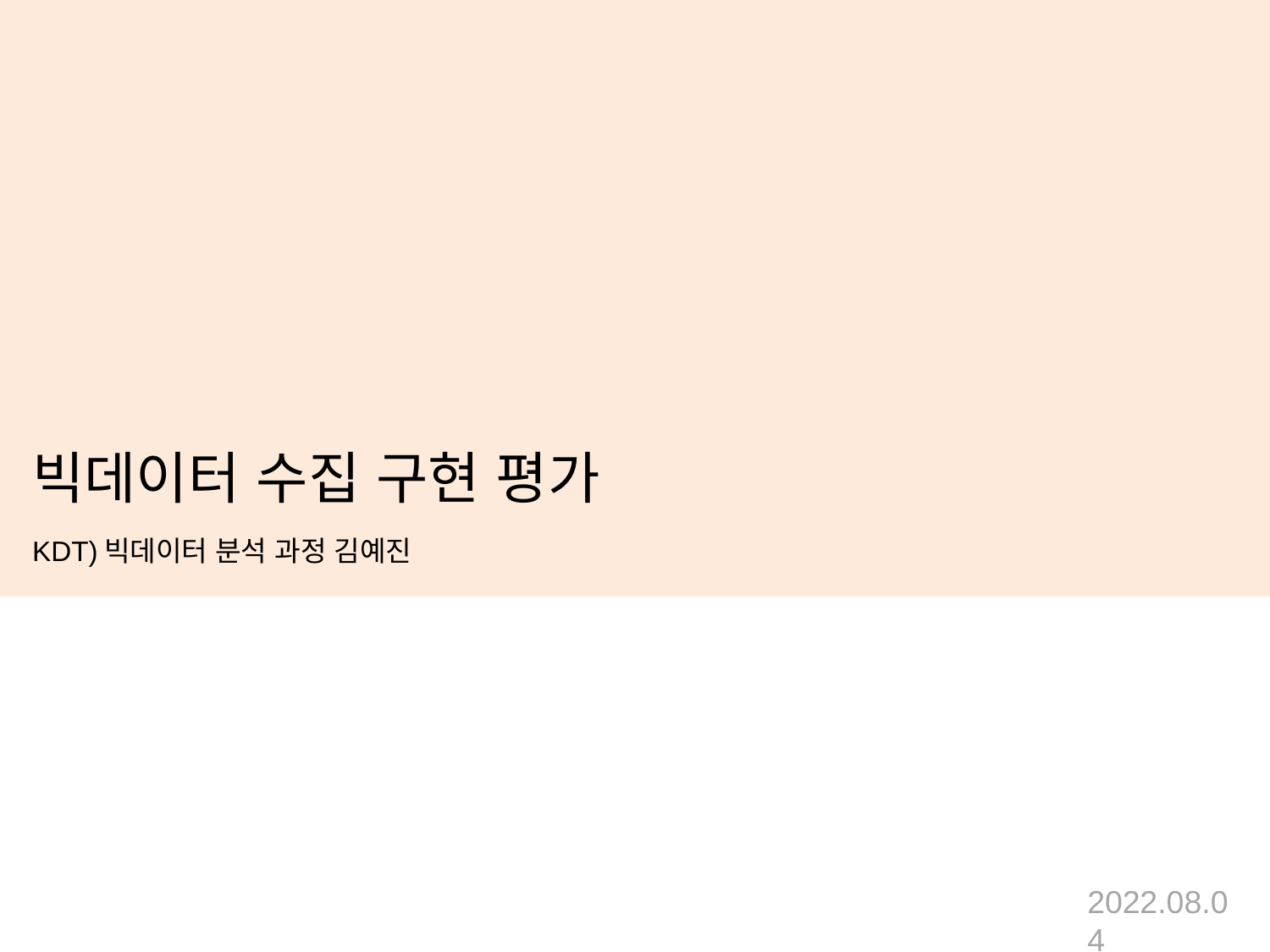

빅데이터 수집 구현 평가

KDT)빅데이터 분석 과정 김예진
2022.08.04